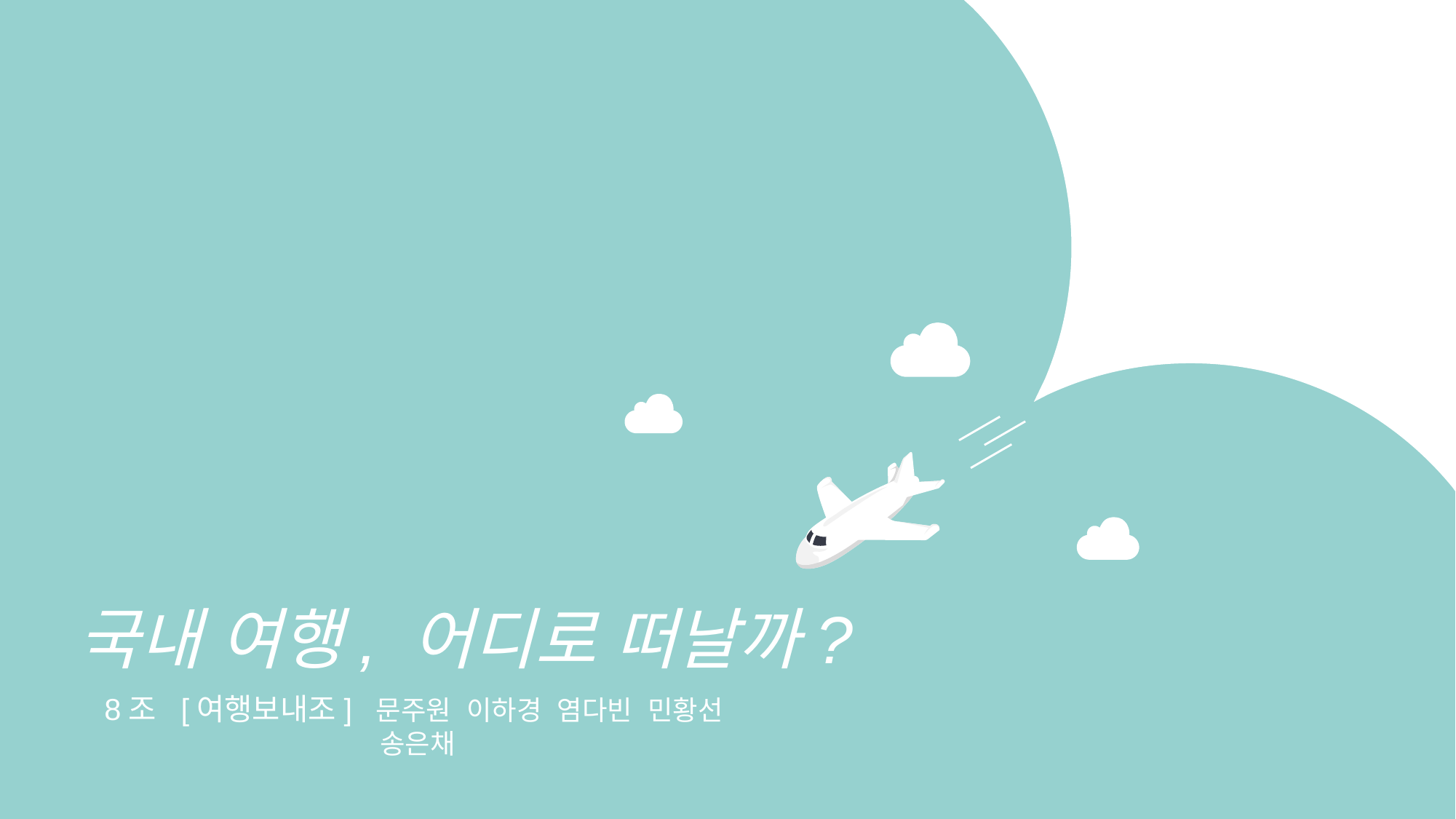

국내 여행, 어디로 떠날까?
8조  [여행보내조]  문주원  이하경  염다빈  민황선  송은채